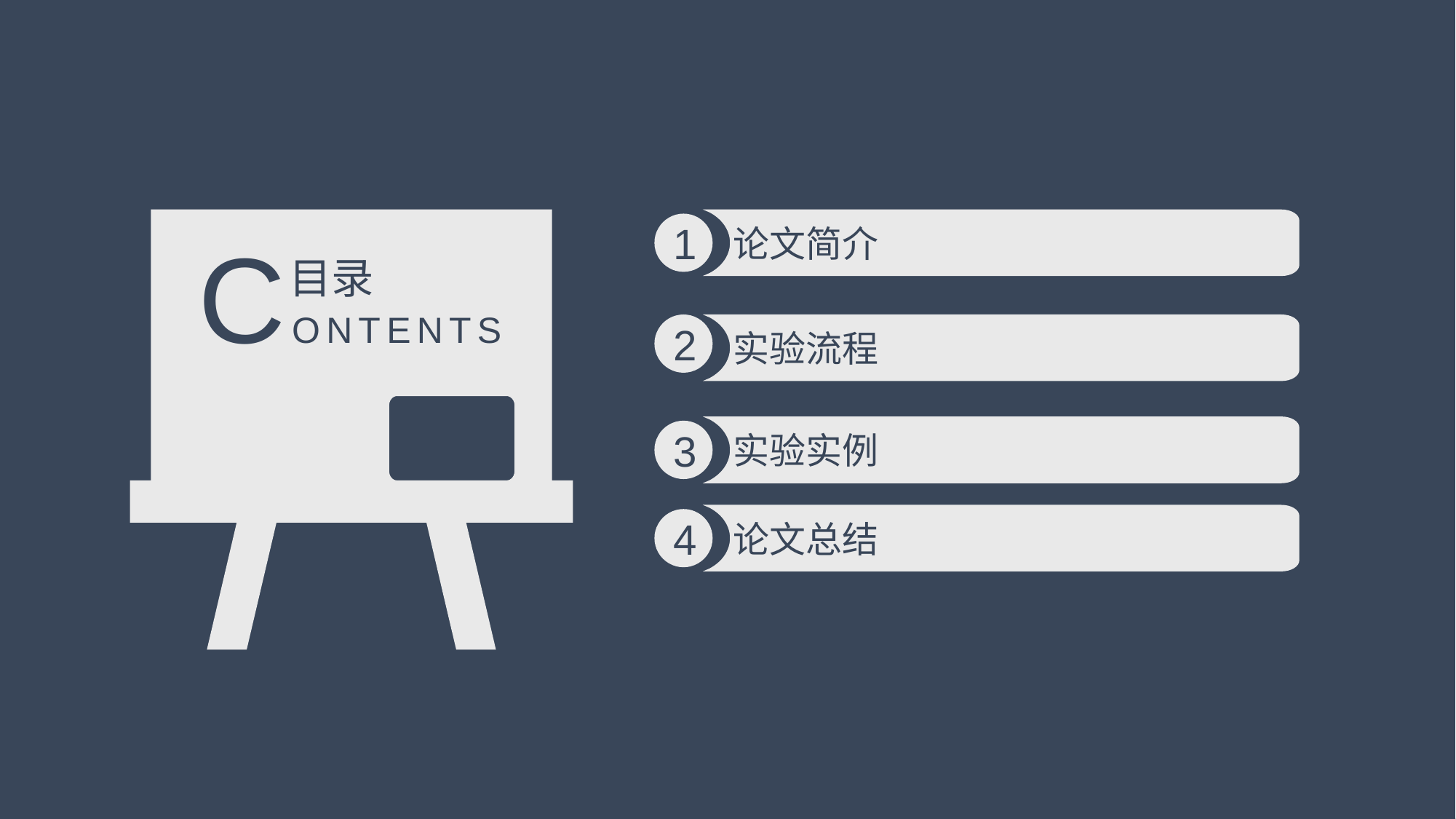

CONTENTS
目录
论文简介
1
2
实验流程
实验实例
3
论文总结
4